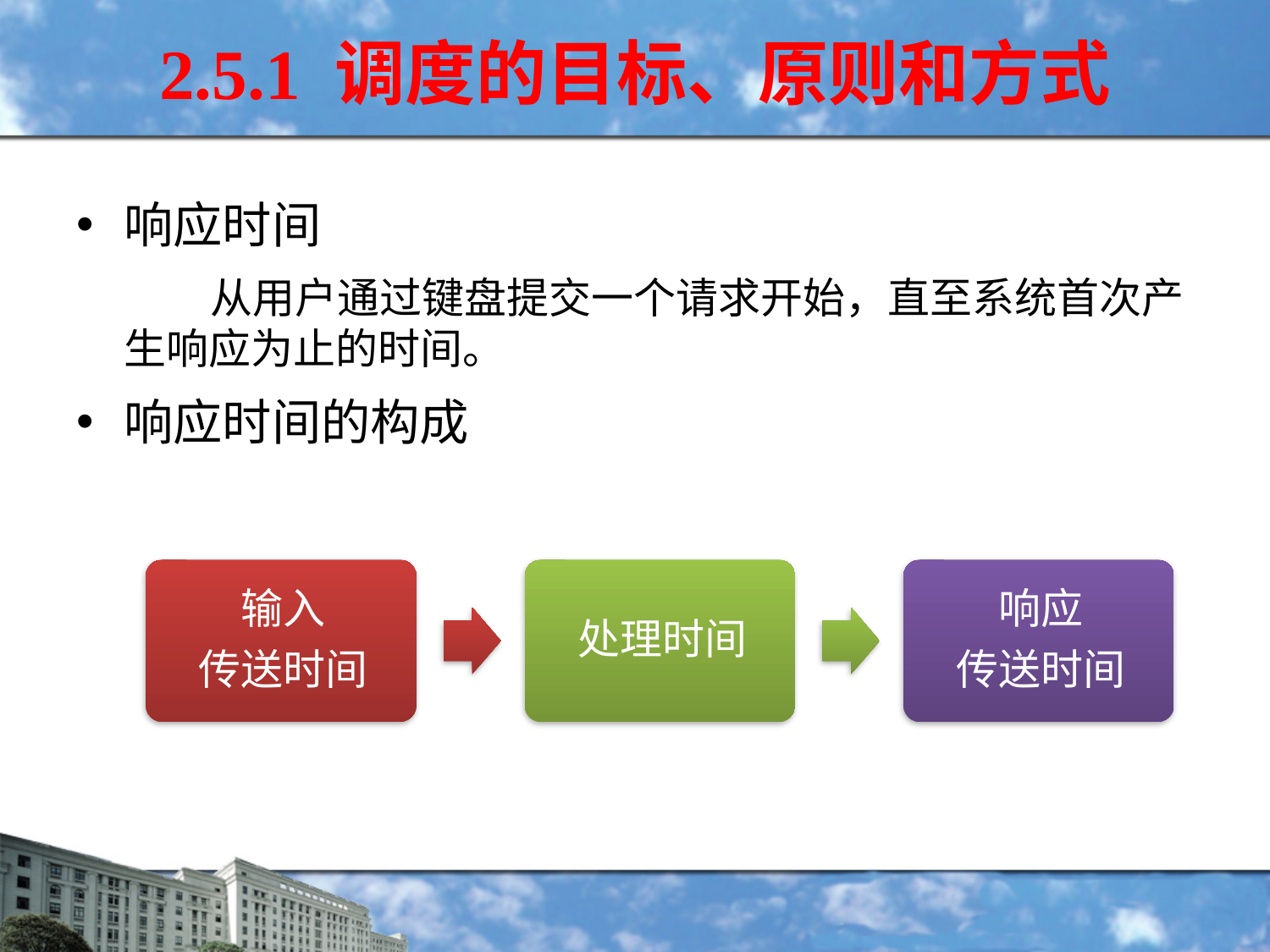

2.5.1 调度的目标、原则和方式
响应时间
             从用户通过键盘提交一个请求开始，直至系统首次产生响应为止的时间。
响应时间的构成

输入
传送时间

处理时间

响应
传送时间